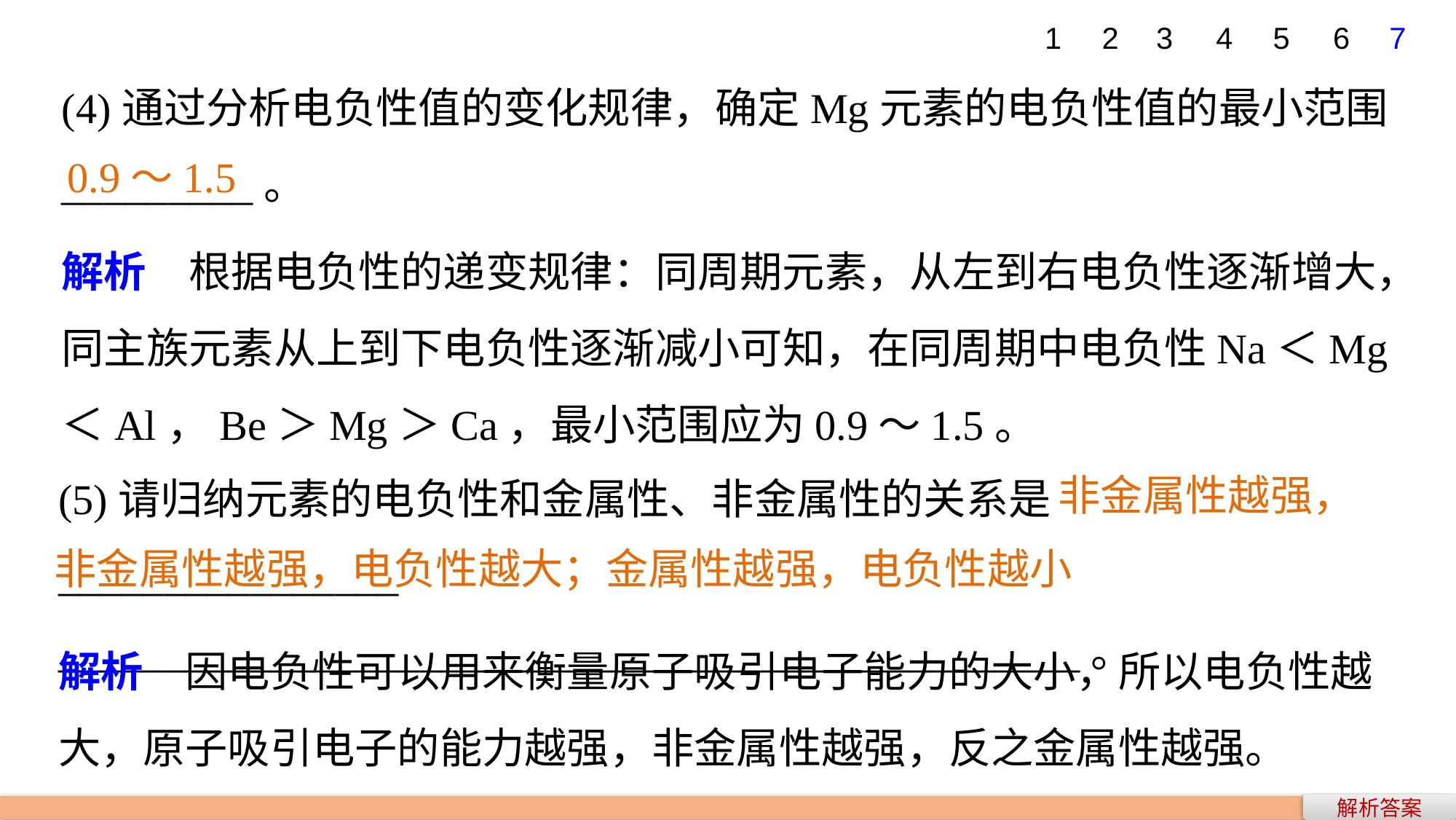

1
2
3
4
5
6
7
(4)通过分析电负性值的变化规律，确定Mg元素的电负性值的最小范围_________。
0.9～1.5
解析　根据电负性的递变规律：同周期元素，从左到右电负性逐渐增大，同主族元素从上到下电负性逐渐减小可知，在同周期中电负性Na＜Mg＜Al，Be＞Mg＞Ca，最小范围应为0.9～1.5。
非金属性越强，
(5)请归纳元素的电负性和金属性、非金属性的关系是________________
________________________________________________。
非金属性越强，电负性越大；金属性越强，电负性越小
解析　因电负性可以用来衡量原子吸引电子能力的大小，所以电负性越大，原子吸引电子的能力越强，非金属性越强，反之金属性越强。
解析答案